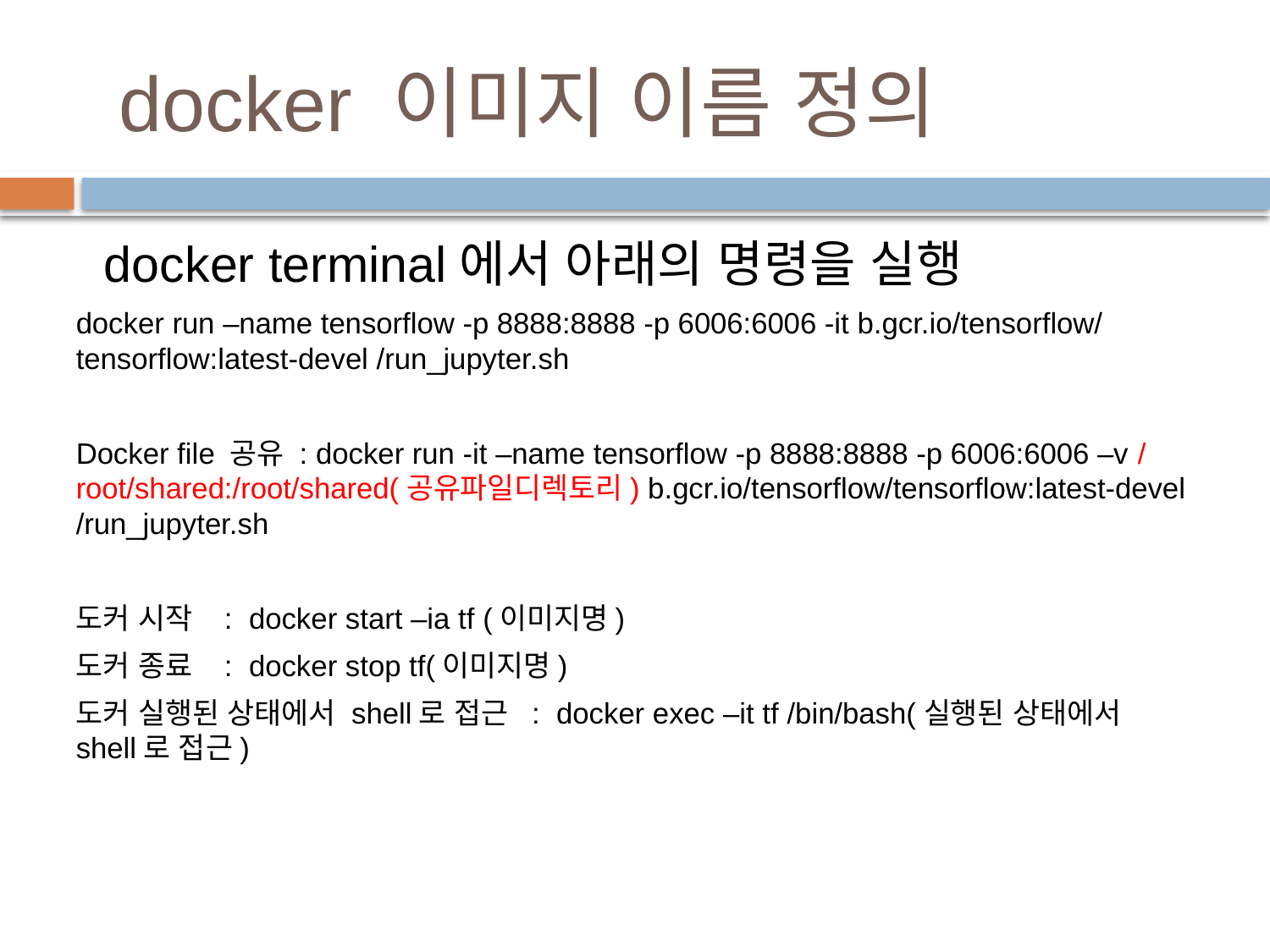

# docker 이미지 이름 정의
  docker terminal에서 아래의 명령을 실행
docker run –name tensorflow -p 8888:8888 -p 6006:6006 -it b.gcr.io/tensorflow/tensorflow:latest-devel /run_jupyter.sh

Docker file 공유 : docker run -it –name tensorflow -p 8888:8888 -p 6006:6006 –v /root/shared:/root/shared(공유파일디렉토리) b.gcr.io/tensorflow/tensorflow:latest-devel /run_jupyter.sh

도커 시작   :  docker start –ia tf (이미지명)
도커 종료   :  docker stop tf(이미지명)
도커 실행된 상태에서 shell로 접근  :  docker exec –it tf /bin/bash(실행된 상태에서 shell로 접근)